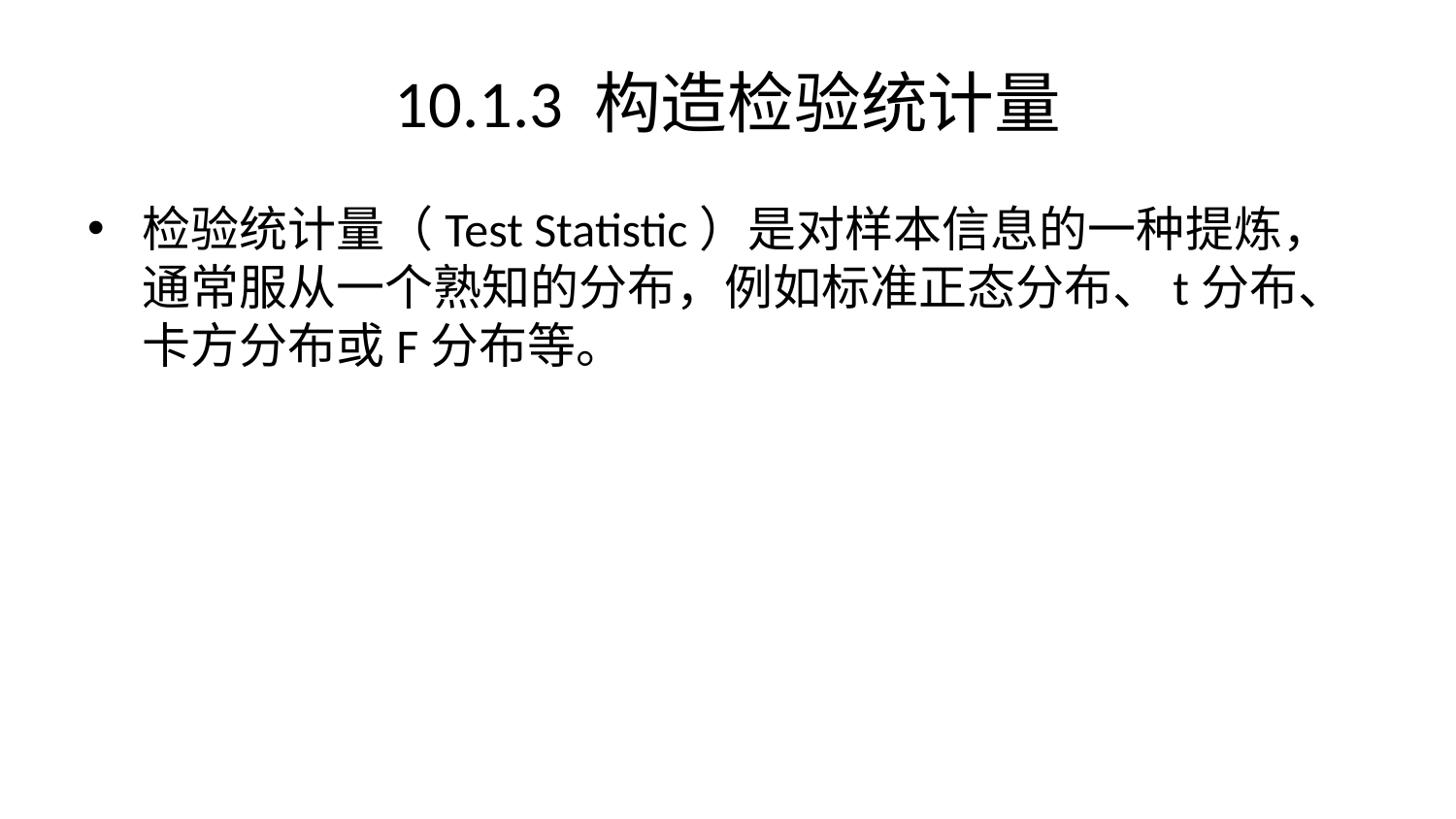

# 10.1.3 构造检验统计量
检验统计量（Test Statistic）是对样本信息的一种提炼，通常服从一个熟知的分布，例如标准正态分布、t分布、卡方分布或F分布等。